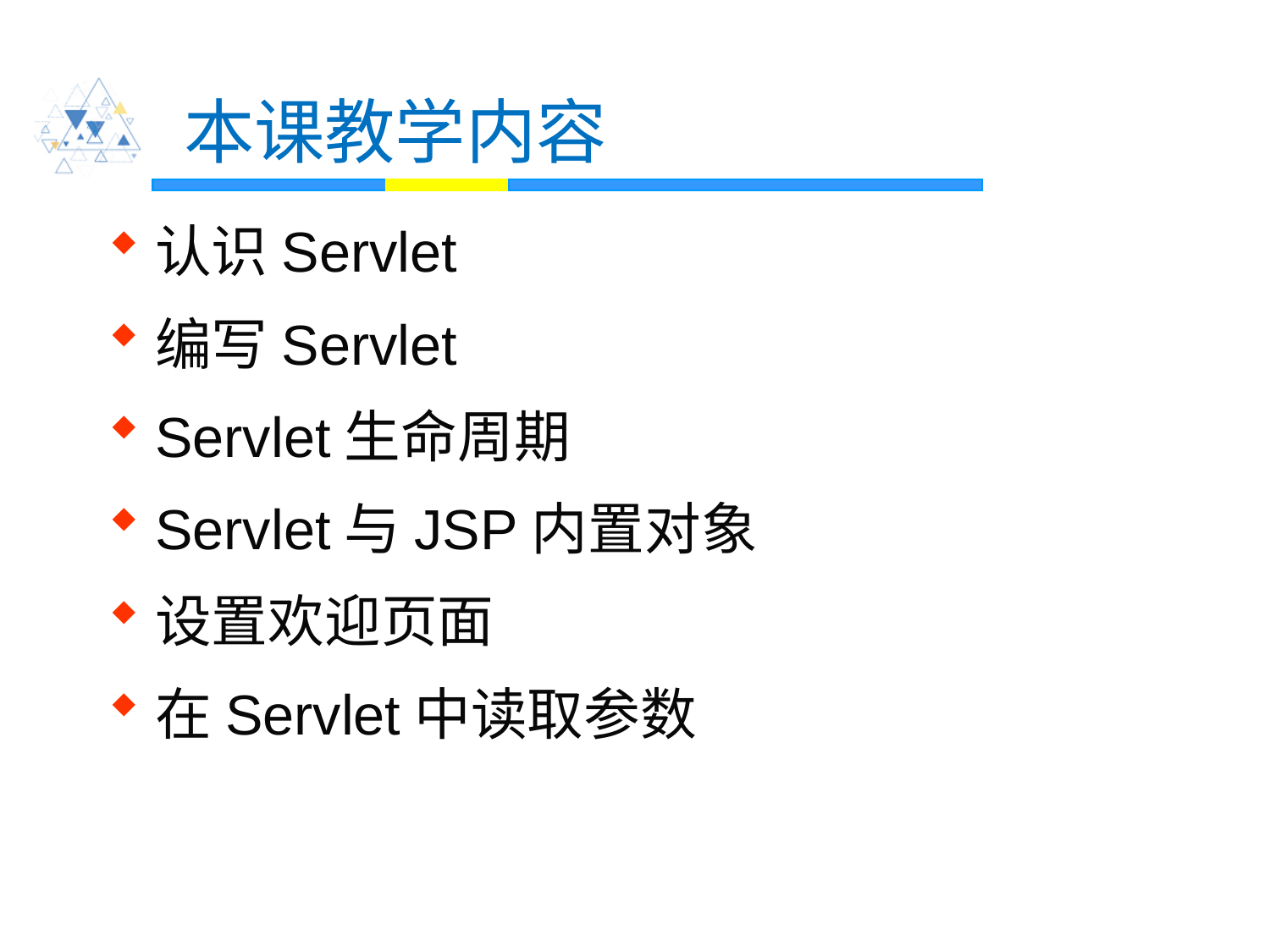

# 本课教学内容
认识Servlet
编写Servlet
Servlet生命周期
Servlet与JSP内置对象
设置欢迎页面
在Servlet中读取参数